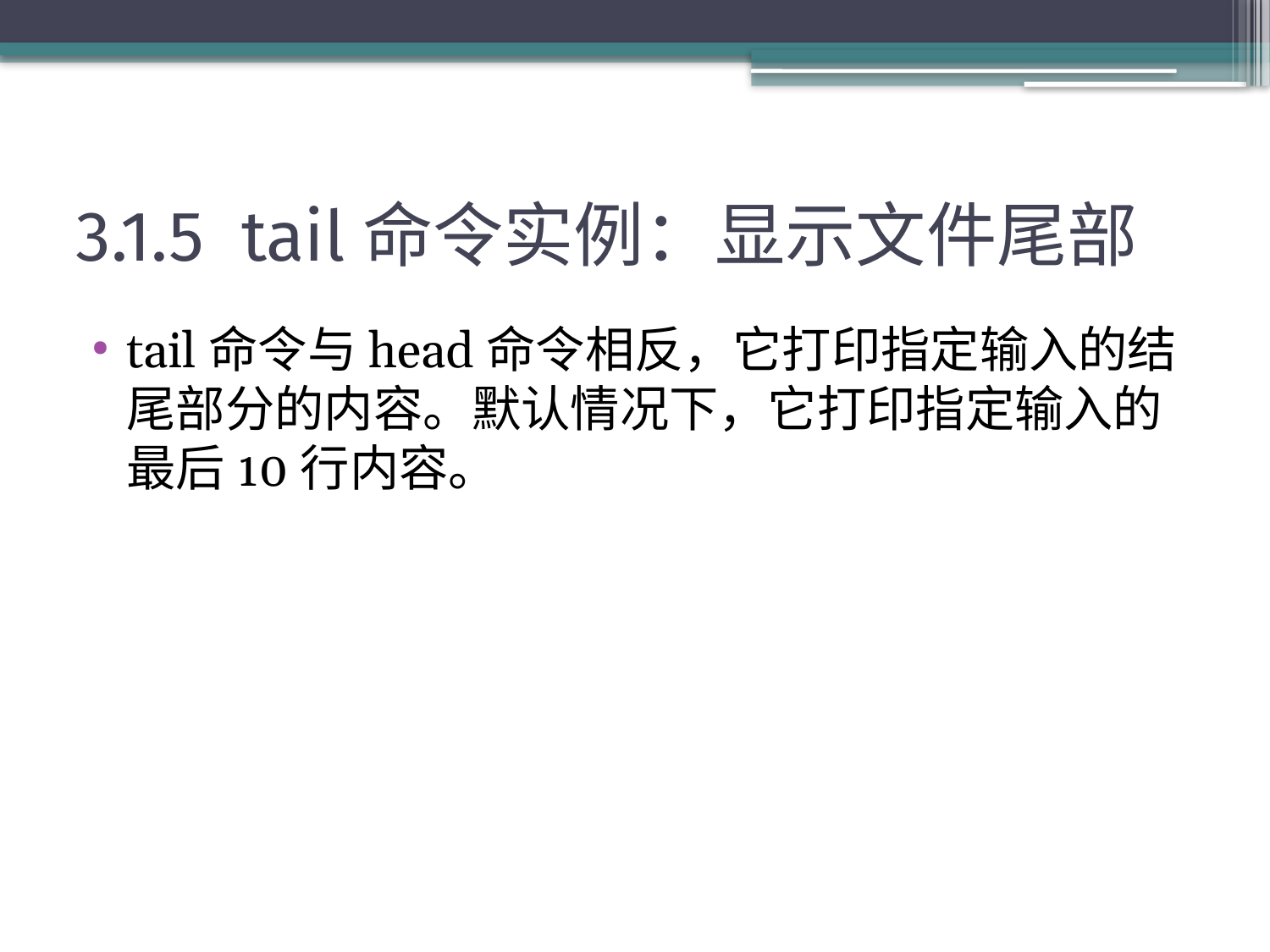

# 3.1.5  tail命令实例：显示文件尾部
tail命令与head命令相反，它打印指定输入的结尾部分的内容。默认情况下，它打印指定输入的最后10行内容。